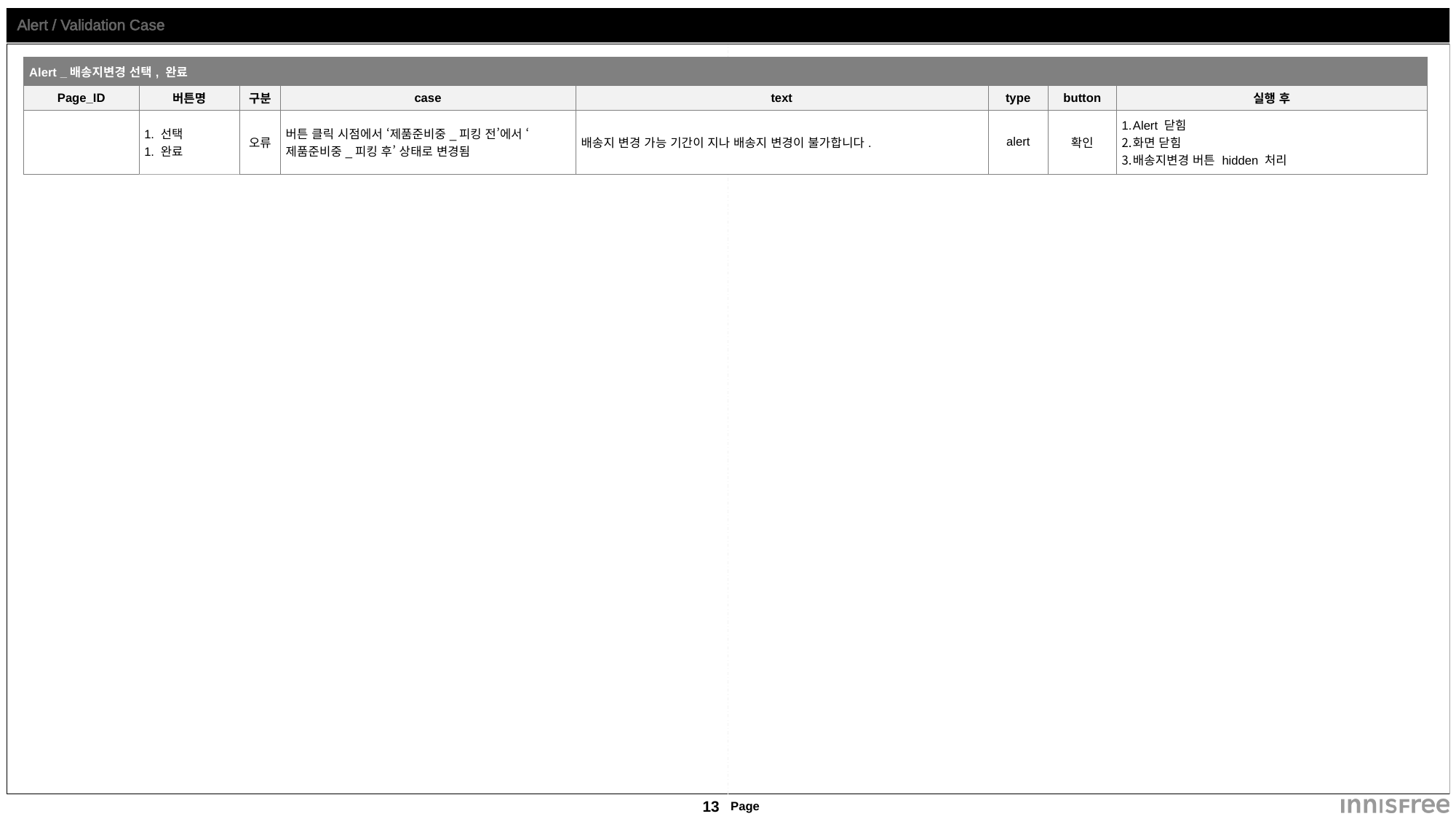

# Alert / Validation Case
| Alert \_배송지변경 선택, 완료 |  |  |  |  |  |  |  |
| --- | --- | --- | --- | --- | --- | --- | --- |
| Page\_ID | 버튼명 | 구분 | case | text | type | button | 실행 후 |
|  | 1. 선택 1. 완료 | 오류 | 버튼 클릭 시점에서 ‘제품준비중\_피킹 전’에서 ‘제품준비중\_피킹 후’ 상태로 변경됨 | 배송지 변경 가능 기간이 지나 배송지 변경이 불가합니다. | alert | 확인 | Alert 닫힘 화면 닫힘 배송지변경 버튼 hidden 처리 |